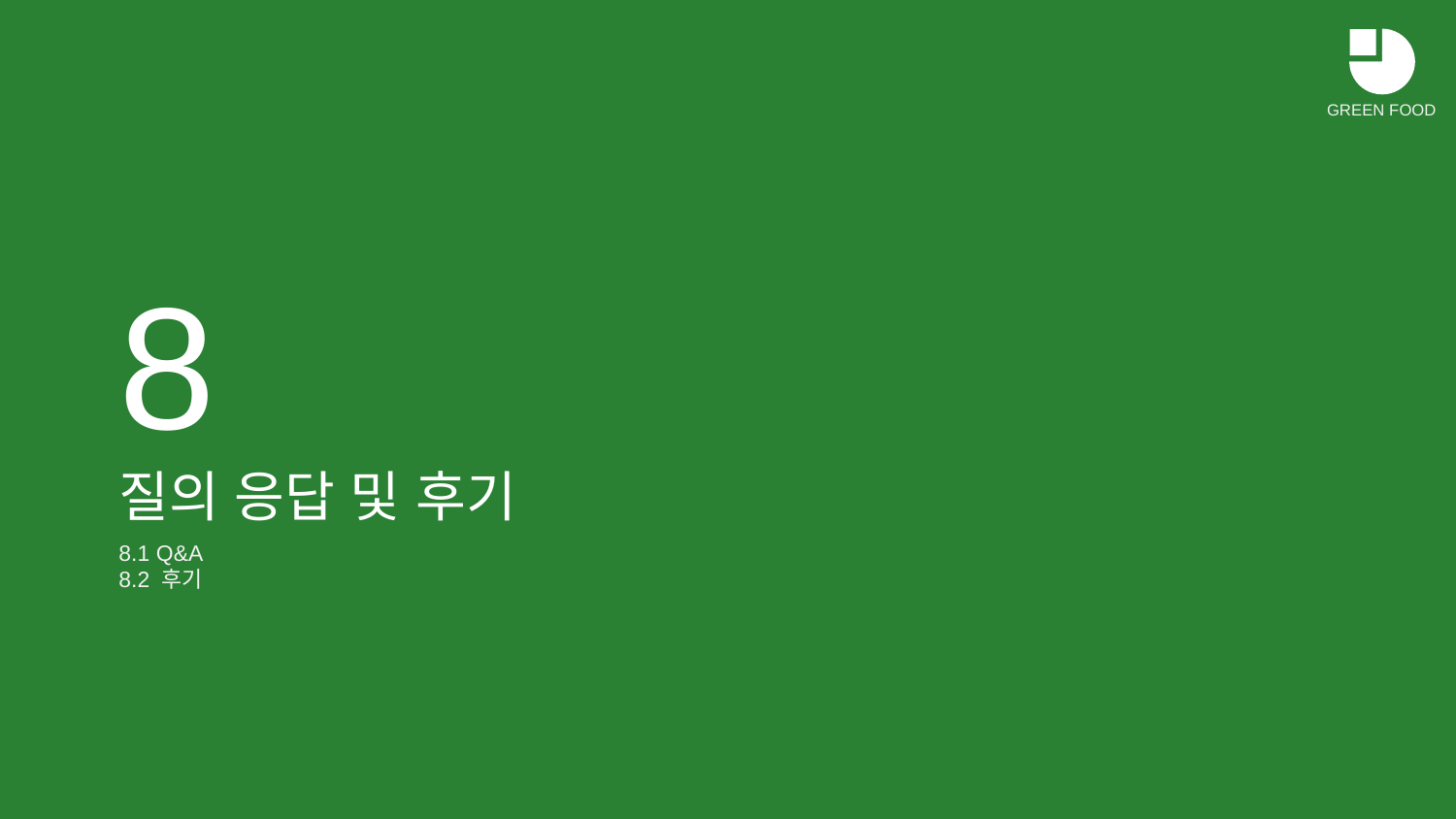

GREEN FOOD
8
질의 응답 및 후기
8.1 Q&A
8.2 후기